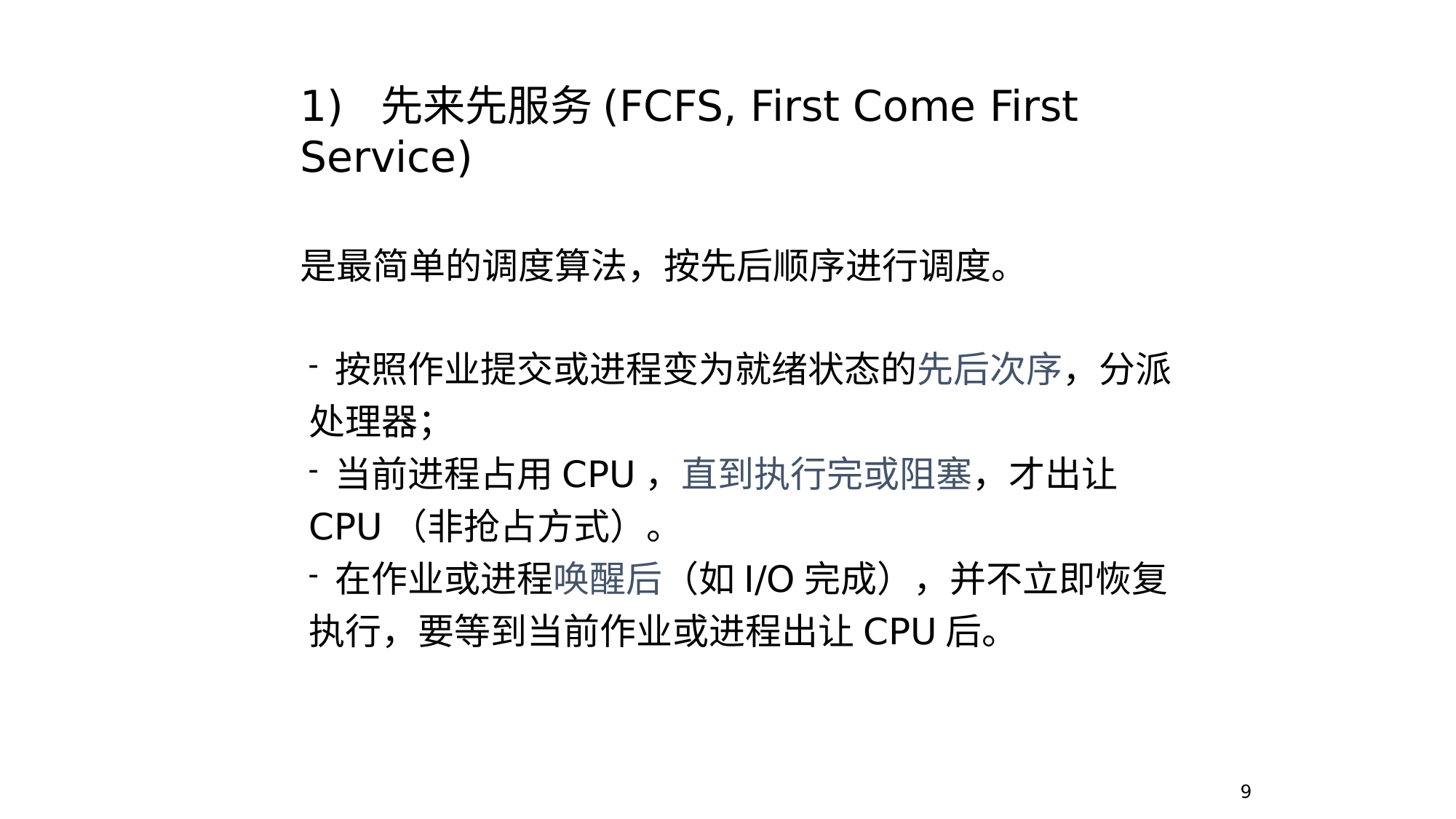

1)  先来先服务(FCFS, First Come First Service)
是最简单的调度算法，按先后顺序进行调度。
 按照作业提交或进程变为就绪状态的先后次序，分派处理器；
 当前进程占用CPU，直到执行完或阻塞，才出让CPU（非抢占方式）。
 在作业或进程唤醒后（如I/O完成），并不立即恢复执行，要等到当前作业或进程出让CPU后。
9